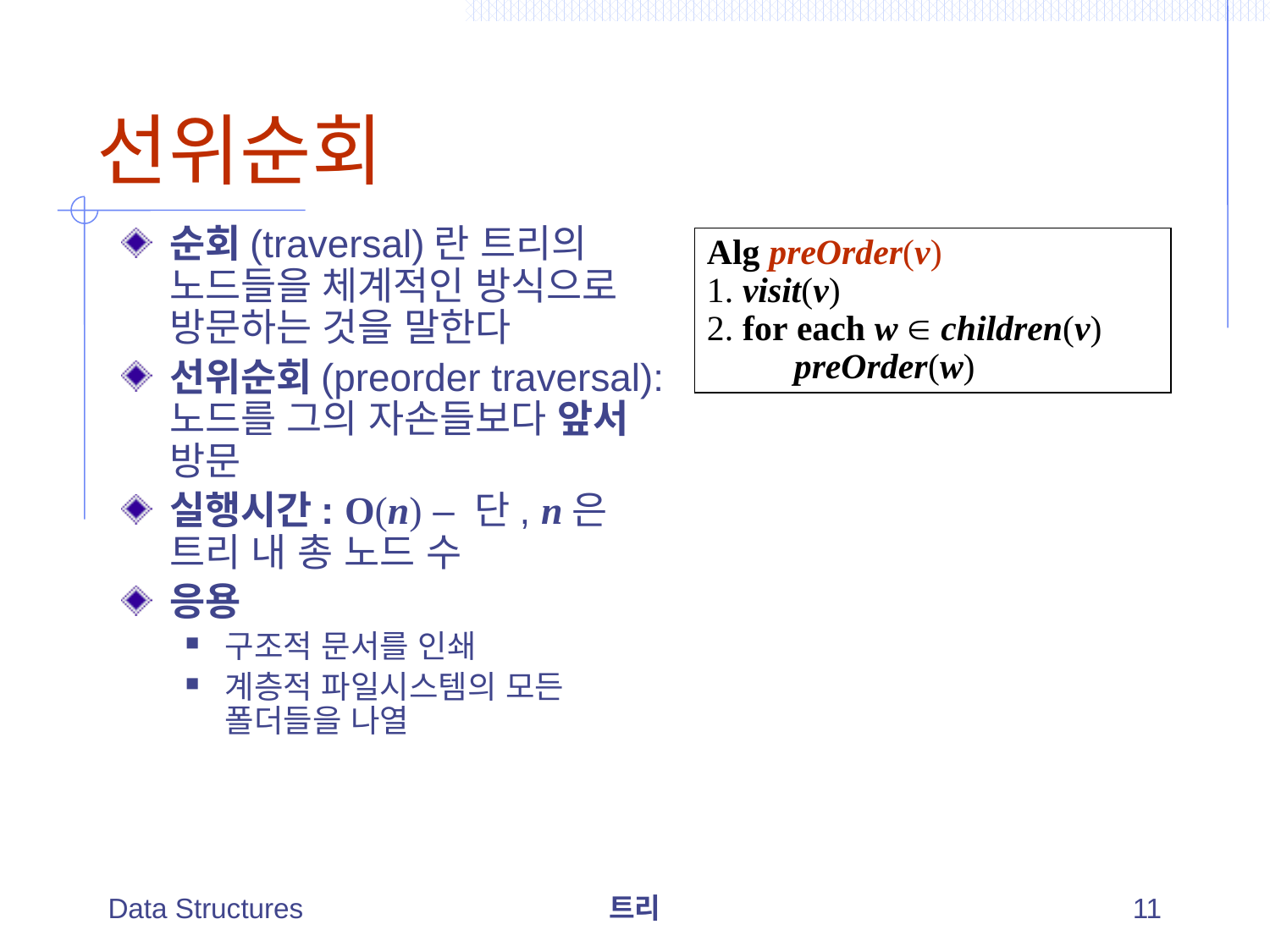

# 선위순회
순회(traversal)란 트리의 노드들을 체계적인 방식으로 방문하는 것을 말한다
선위순회(preorder traversal): 노드를 그의 자손들보다 앞서 방문
실행시간: O(n) – 단, n은 트리 내 총 노드 수
응용
구조적 문서를 인쇄
계층적 파일시스템의 모든 폴더들을 나열
Alg preOrder(v)
1. visit(v)
2. for each w ∈ children(v)
		preOrder(w)
Data Structures
트리
11